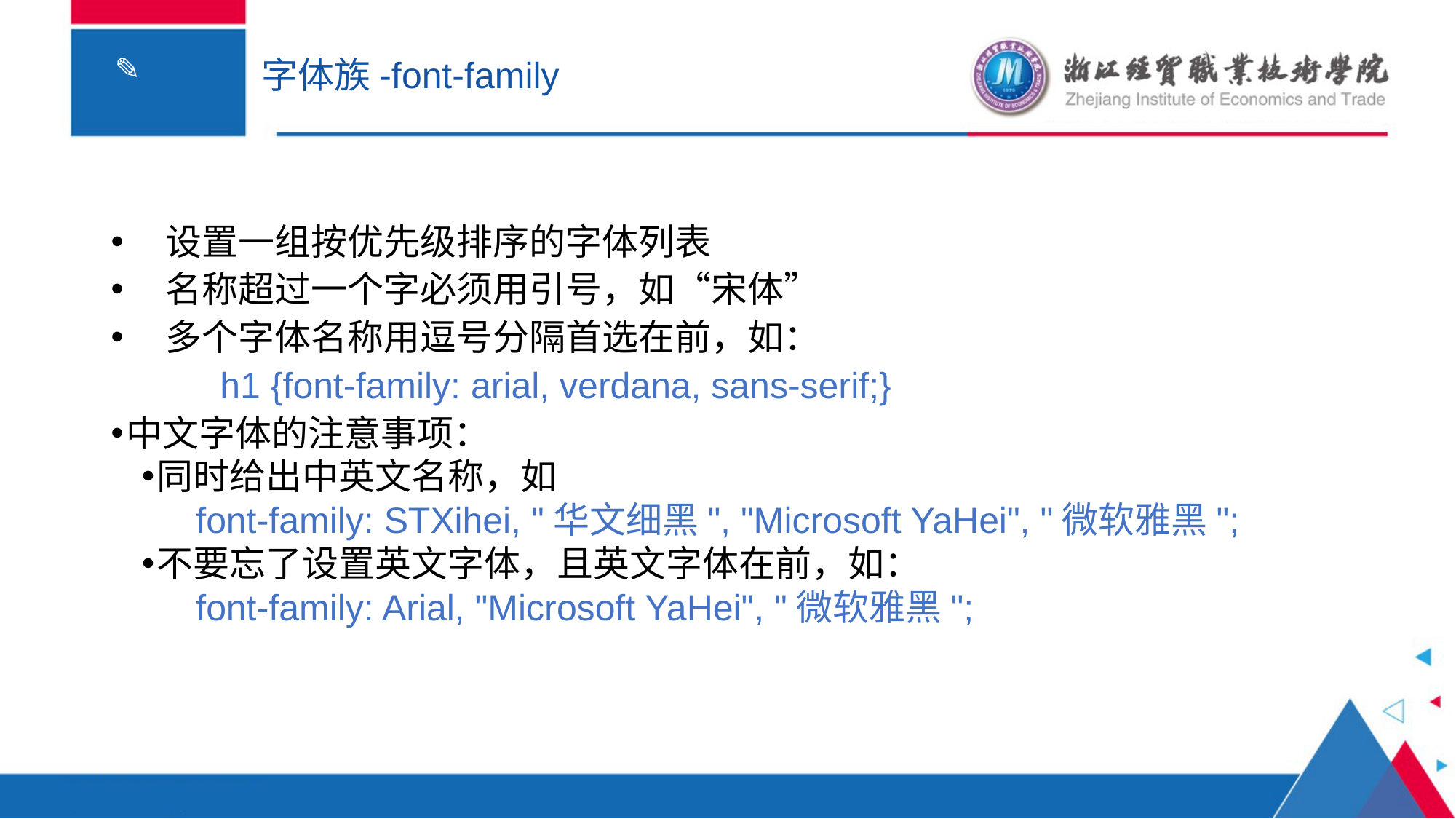

# 字体族-font-family
设置一组按优先级排序的字体列表
名称超过一个字必须用引号，如“宋体”
多个字体名称用逗号分隔首选在前，如：
	h1 {font-family: arial, verdana, sans-serif;}
中文字体的注意事项：
同时给出中英文名称，如
   font-family: STXihei, "华文细黑", "Microsoft YaHei", "微软雅黑";
不要忘了设置英文字体，且英文字体在前，如：
   font-family: Arial, "Microsoft YaHei", "微软雅黑";